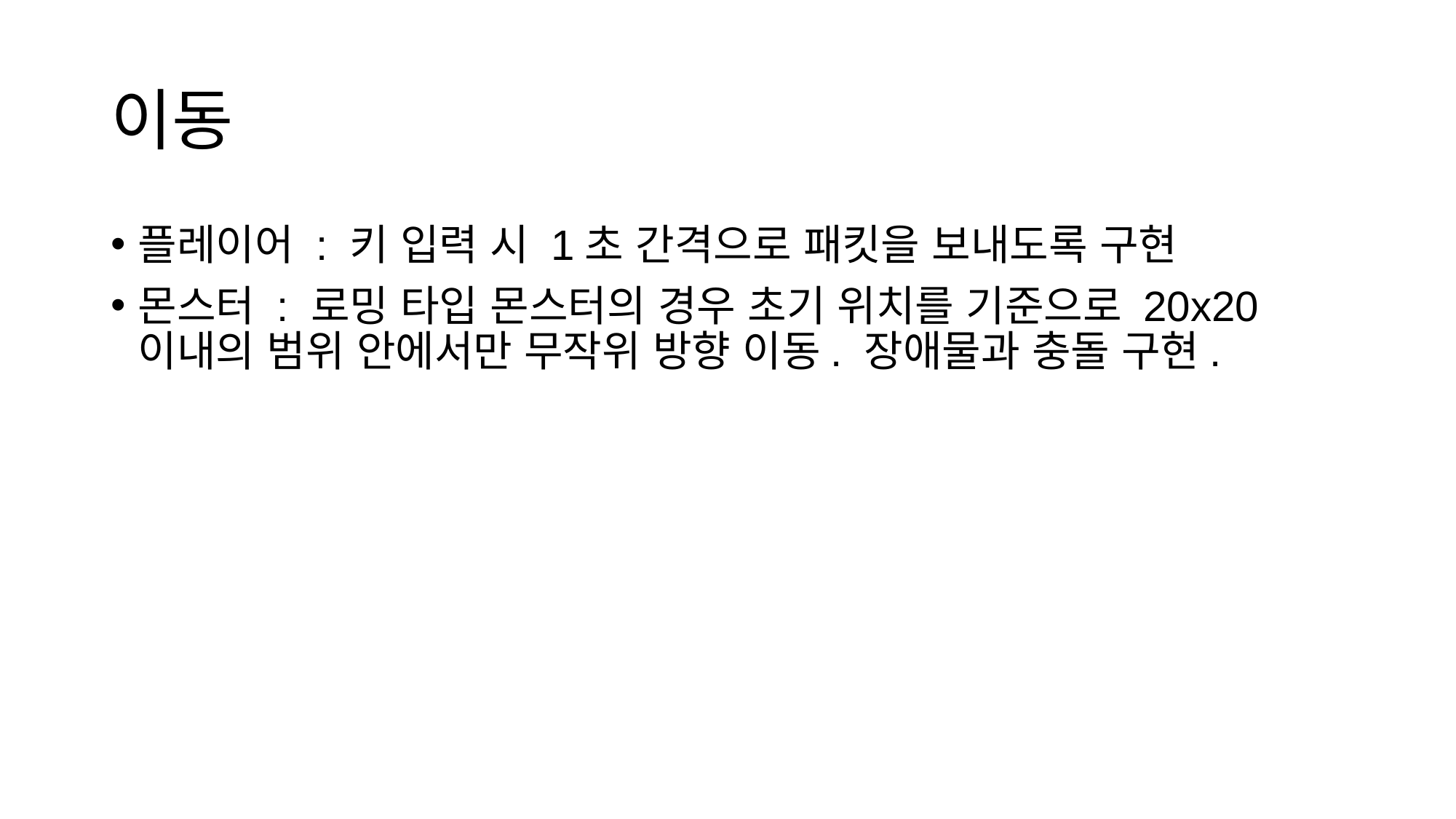

# 이동
플레이어 : 키 입력 시 1초 간격으로 패킷을 보내도록 구현
몬스터 : 로밍 타입 몬스터의 경우 초기 위치를 기준으로 20x20이내의 범위 안에서만 무작위 방향 이동. 장애물과 충돌 구현.